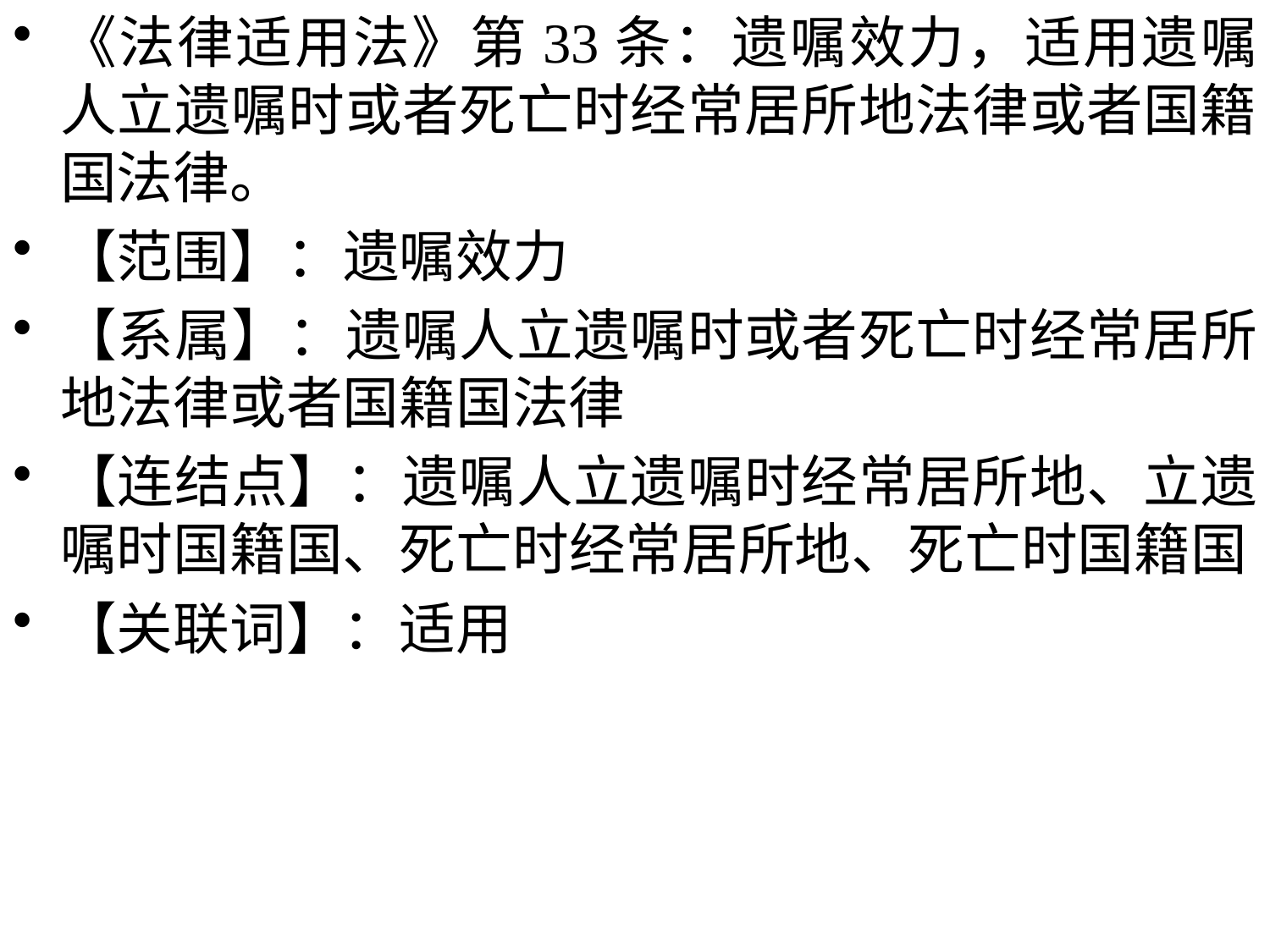

《法律适用法》第33条：遗嘱效力，适用遗嘱人立遗嘱时或者死亡时经常居所地法律或者国籍国法律。
【范围】：遗嘱效力
【系属】：遗嘱人立遗嘱时或者死亡时经常居所地法律或者国籍国法律
【连结点】：遗嘱人立遗嘱时经常居所地、立遗嘱时国籍国、死亡时经常居所地、死亡时国籍国
【关联词】：适用